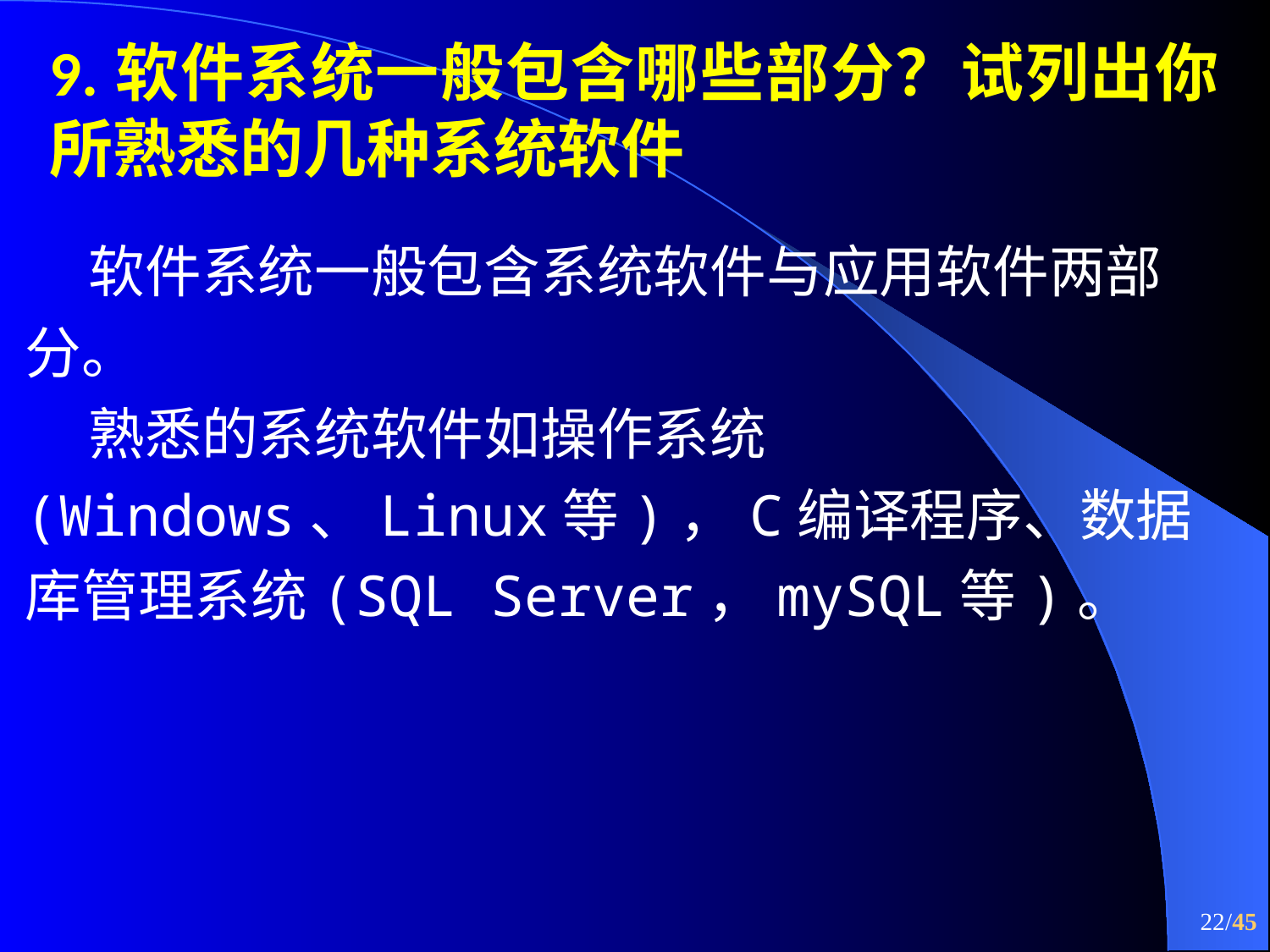

9.软件系统一般包含哪些部分？试列出你所熟悉的几种系统软件
软件系统一般包含系统软件与应用软件两部分。
熟悉的系统软件如操作系统(Windows、Linux等)，C编译程序、数据库管理系统(SQL Server，mySQL等)。
22/45